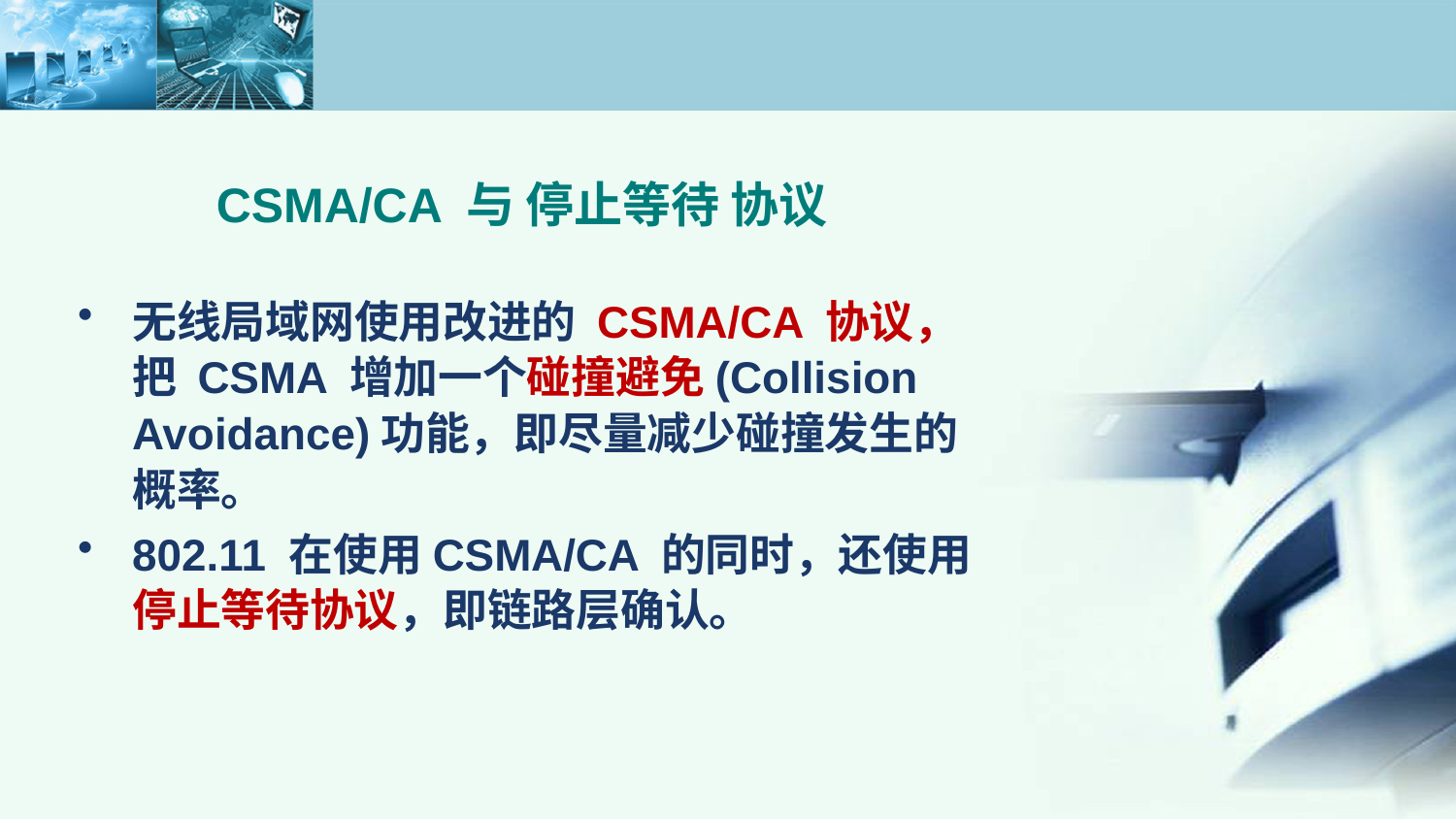

# CSMA/CA 与 停止等待 协议
无线局域网使用改进的 CSMA/CA 协议，把 CSMA 增加一个碰撞避免(Collision Avoidance)功能，即尽量减少碰撞发生的概率。
802.11 在使用CSMA/CA 的同时，还使用停止等待协议，即链路层确认。